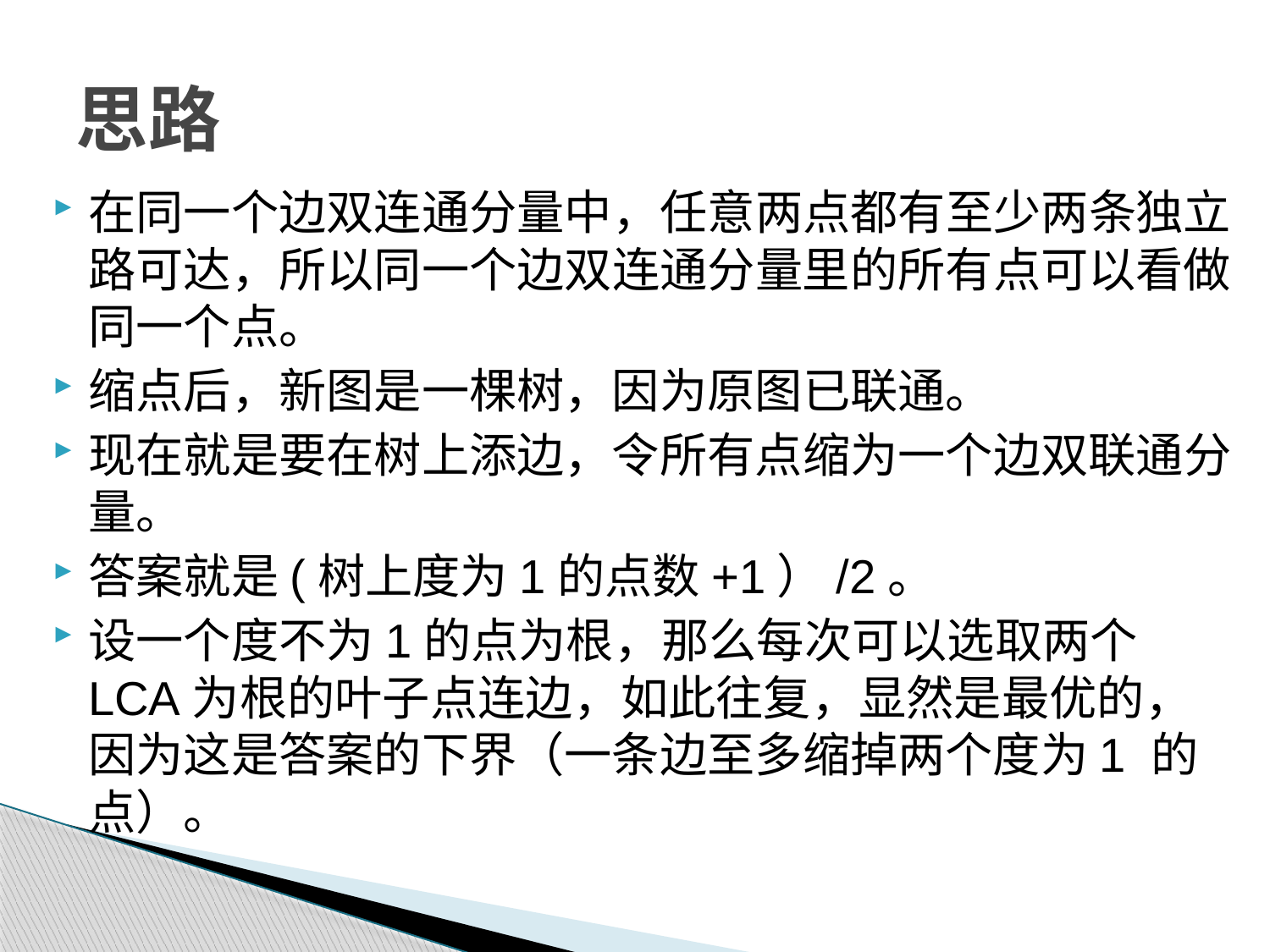

# 思路
在同一个边双连通分量中，任意两点都有至少两条独立路可达，所以同一个边双连通分量里的所有点可以看做同一个点。
缩点后，新图是一棵树，因为原图已联通。
现在就是要在树上添边，令所有点缩为一个边双联通分量。
答案就是(树上度为1的点数+1）/2。
设一个度不为1的点为根，那么每次可以选取两个LCA为根的叶子点连边，如此往复，显然是最优的，因为这是答案的下界（一条边至多缩掉两个度为1 的点）。